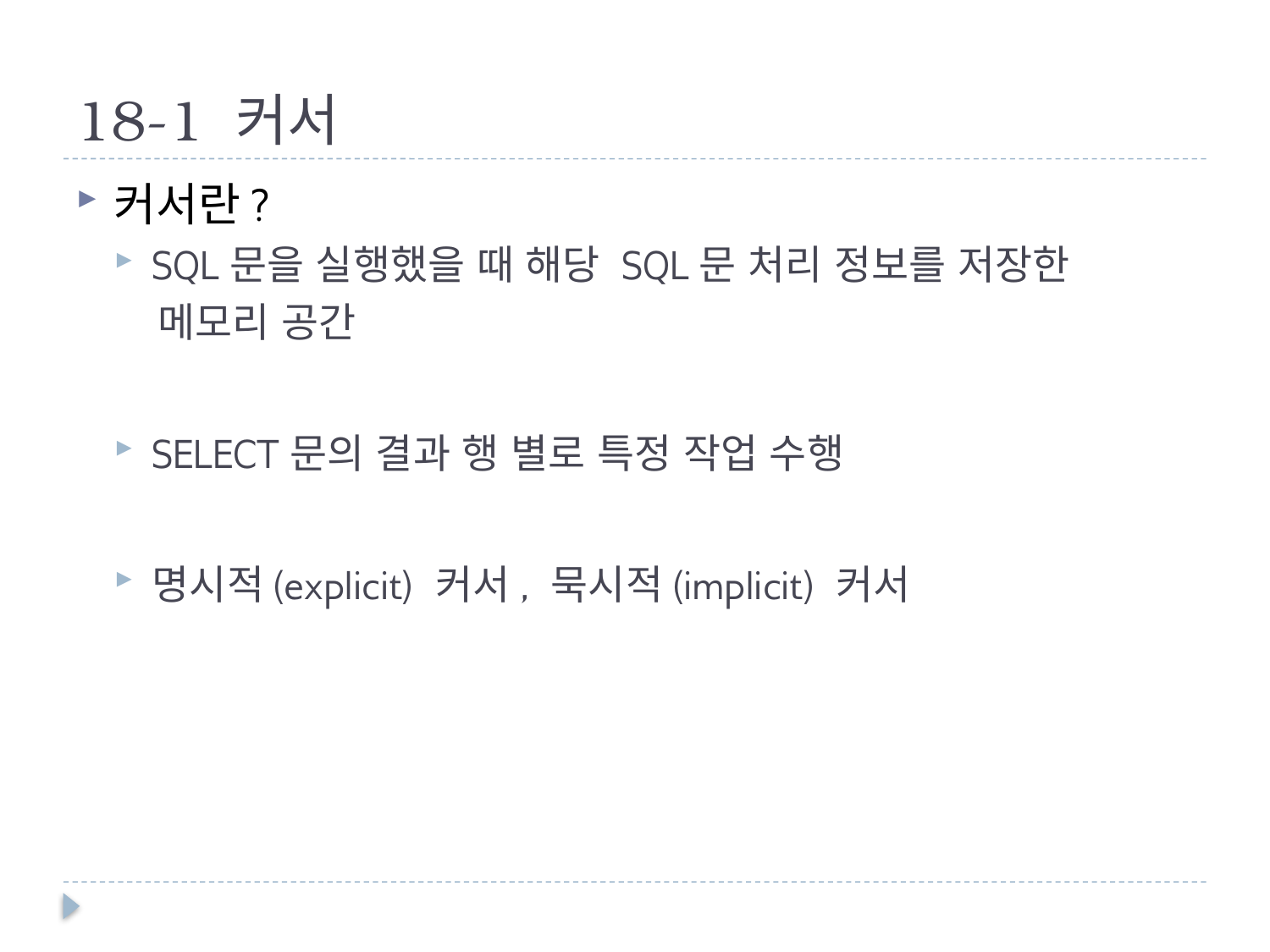

# 18-1 커서
커서란?
SQL문을 실행했을 때 해당 SQL문 처리 정보를 저장한
   메모리 공간

SELECT문의 결과 행 별로 특정 작업 수행

명시적(explicit) 커서, 묵시적(implicit) 커서